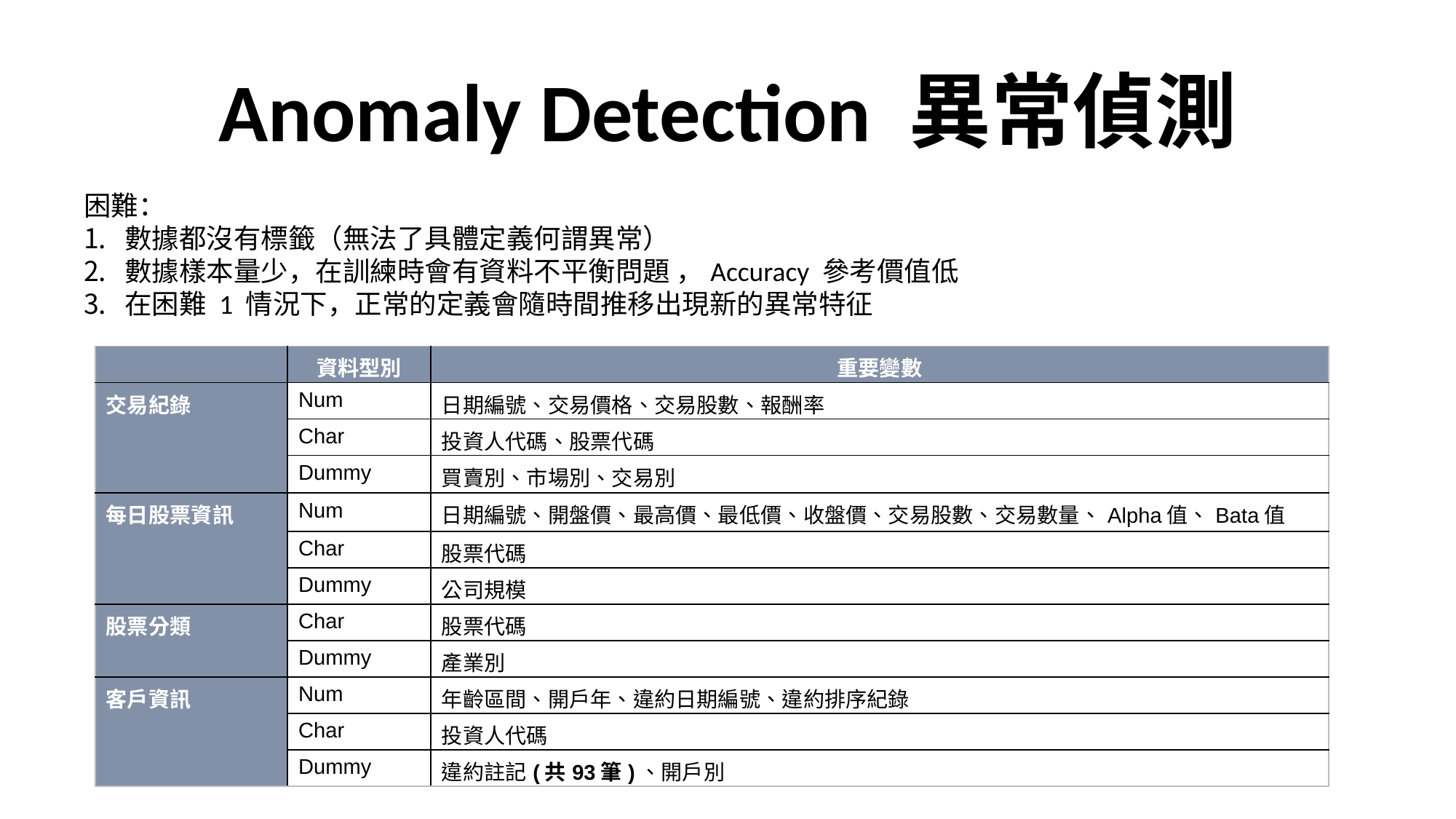

Anomaly Detection 異常偵測
困難：
數據都沒有標籤（無法了具體定義何謂異常）
數據樣本量少，在訓練時會有資料不平衡問題 ，Accuracy 參考價值低
在困難 1 情況下，正常的定義會隨時間推移出現新的異常特征

|  | 資料型別 | 重要變數 |
| --- | --- | --- |
| 交易紀錄 | Num | 日期編號、交易價格、交易股數、報酬率 |
|  | Char | 投資人代碼、股票代碼 |
|  | Dummy | 買賣別、市場別、交易別 |
| 每日股票資訊 | Num | 日期編號、開盤價、最高價、最低價、收盤價、交易股數、交易數量、Alpha值、Bata值 |
|  | Char | 股票代碼 |
|  | Dummy | 公司規模 |
| 股票分類 | Char | 股票代碼 |
|  | Dummy | 產業別 |
| 客戶資訊 | Num | 年齡區間、開戶年、違約日期編號、違約排序紀錄 |
|  | Char | 投資人代碼 |
|  | Dummy | 違約註記(共93筆)、開戶別 |